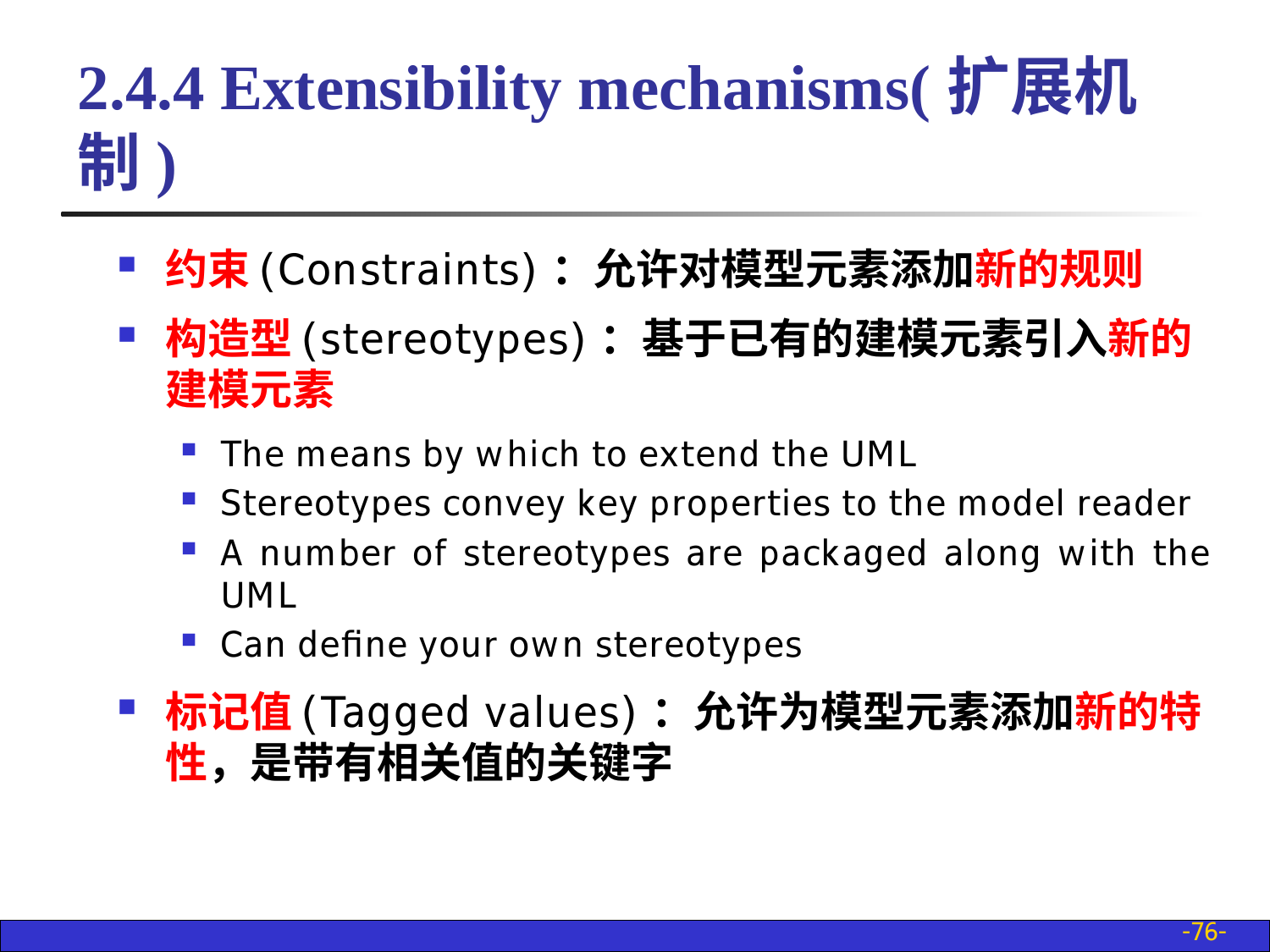

2.4.4 Extensibility mechanisms(扩展机制)
约束(Constraints)：允许对模型元素添加新的规则
构造型(stereotypes)：基于已有的建模元素引入新的建模元素
The means by which to extend the UML
Stereotypes convey key properties to the model reader
A number of stereotypes are packaged along with the UML
Can define your own stereotypes
标记值(Tagged values)：允许为模型元素添加新的特性，是带有相关值的关键字
-76-